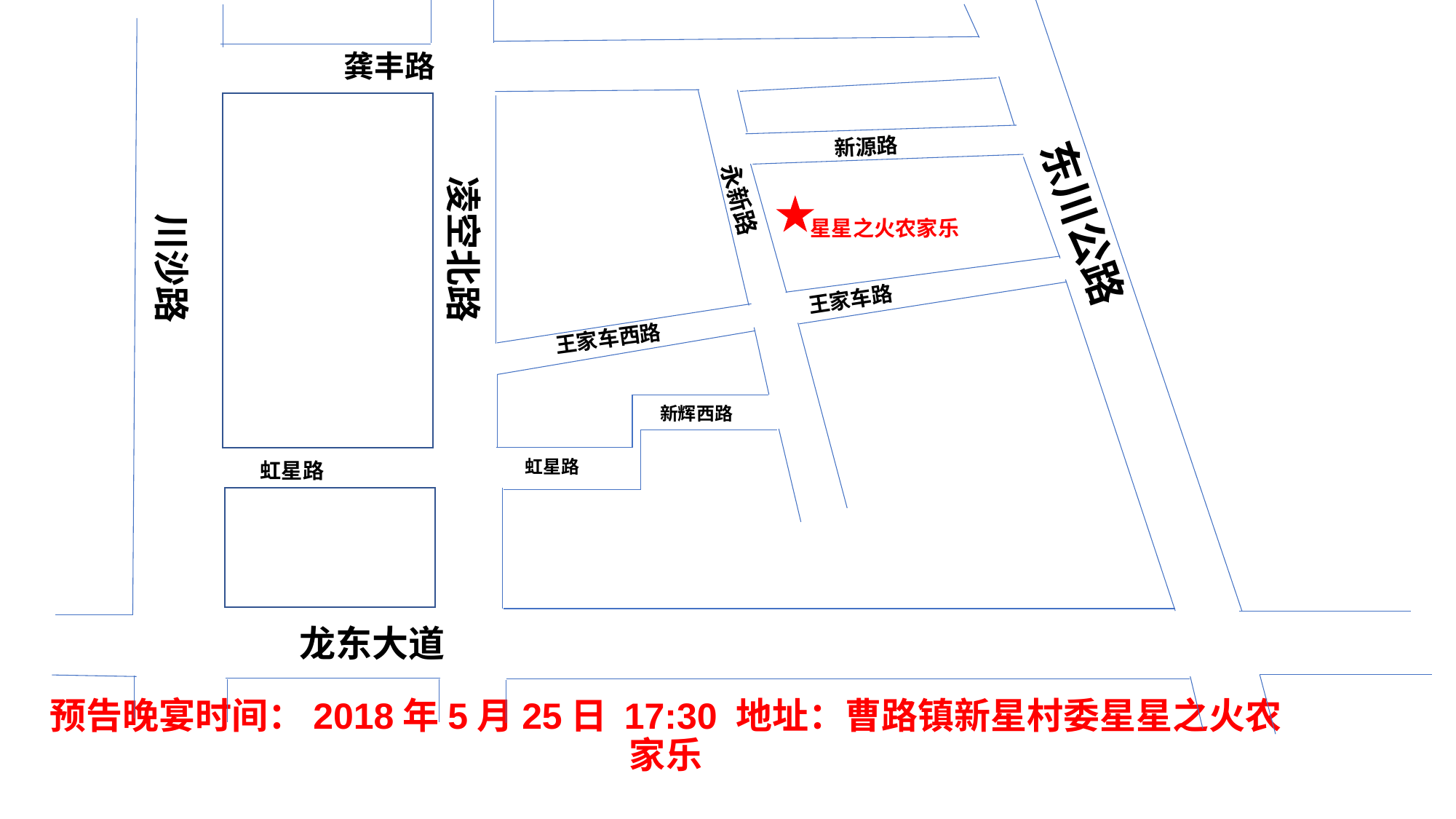

龚丰路
# 预告晚宴时间：2018年5月25日 17:30 地址：曹路镇新星村委星星之火农家乐

新源路
星星之火农家乐

永新路
王家车路
东川公路
川沙路
王家车西路
凌空北路
新辉西路
虹星路
虹星路

龙东大道